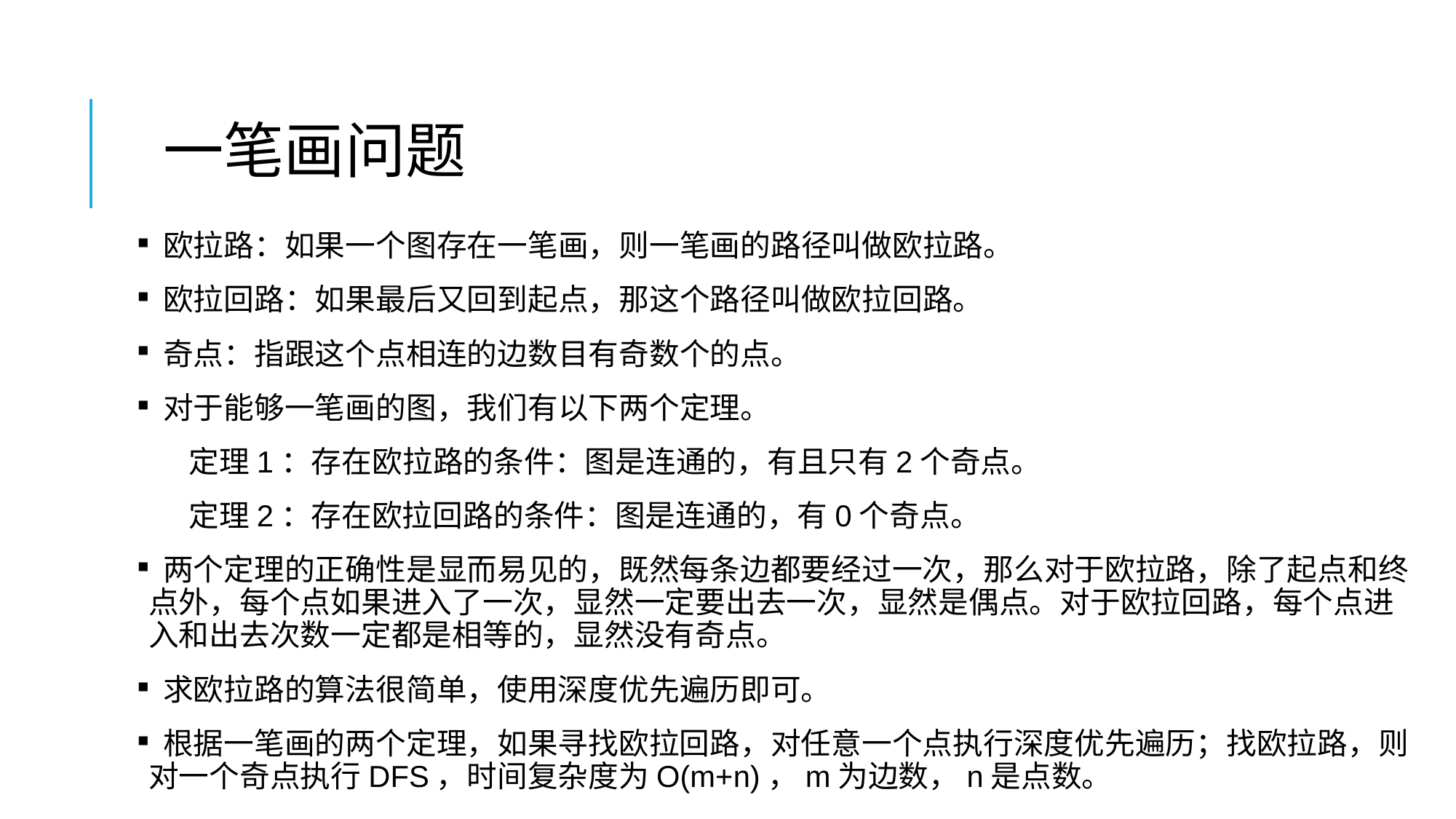

一笔画问题
 欧拉路：如果一个图存在一笔画，则一笔画的路径叫做欧拉路。
 欧拉回路：如果最后又回到起点，那这个路径叫做欧拉回路。
 奇点：指跟这个点相连的边数目有奇数个的点。
 对于能够一笔画的图，我们有以下两个定理。
 　 定理1：存在欧拉路的条件：图是连通的，有且只有2个奇点。
  　定理2：存在欧拉回路的条件：图是连通的，有0个奇点。
 两个定理的正确性是显而易见的，既然每条边都要经过一次，那么对于欧拉路，除了起点和终点外，每个点如果进入了一次，显然一定要出去一次，显然是偶点。对于欧拉回路，每个点进入和出去次数一定都是相等的，显然没有奇点。
 求欧拉路的算法很简单，使用深度优先遍历即可。
 根据一笔画的两个定理，如果寻找欧拉回路，对任意一个点执行深度优先遍历；找欧拉路，则对一个奇点执行DFS，时间复杂度为O(m+n)，m为边数，n是点数。